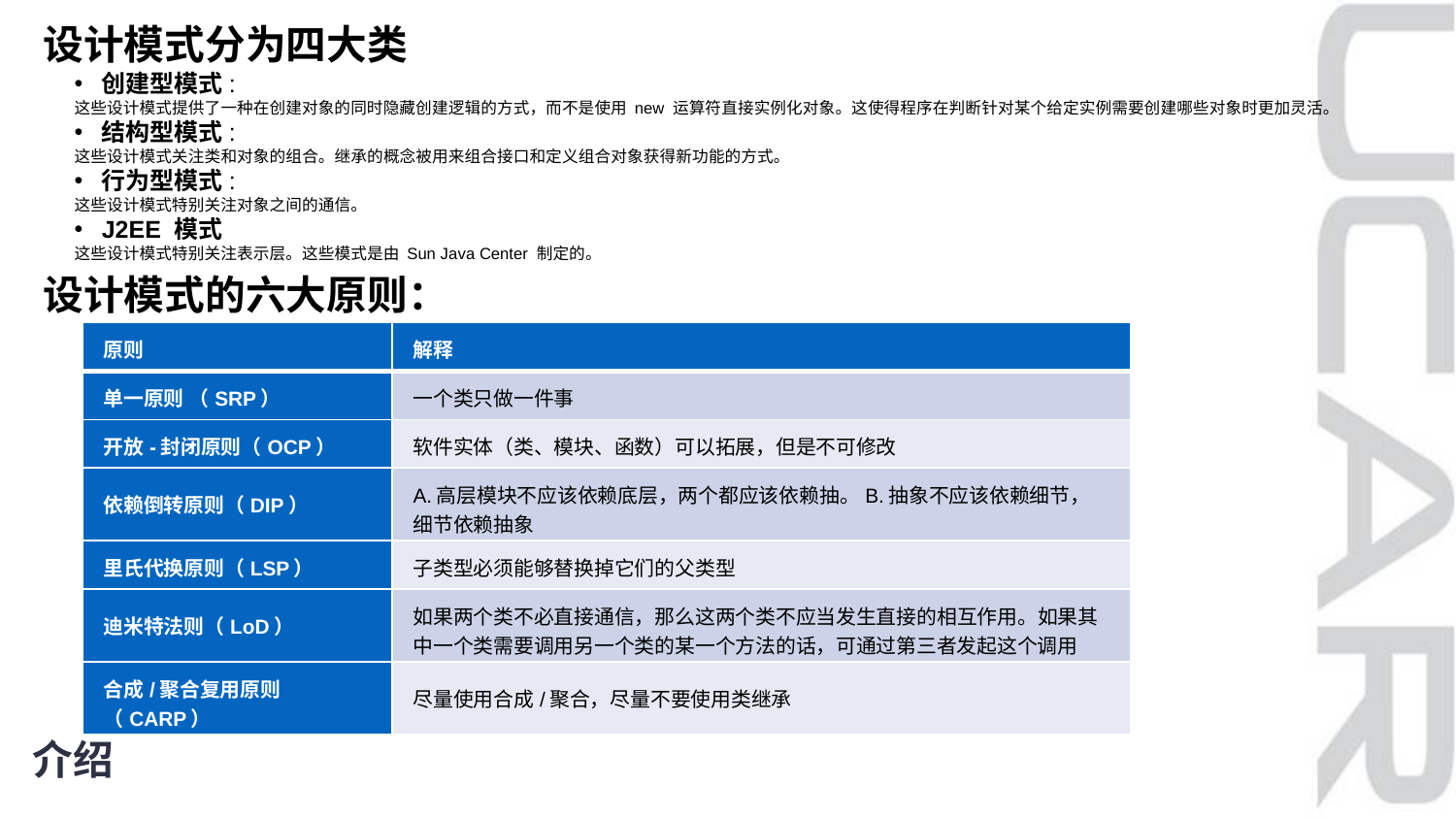

设计模式分为四大类
创建型模式:
这些设计模式提供了一种在创建对象的同时隐藏创建逻辑的方式，而不是使用 new 运算符直接实例化对象。这使得程序在判断针对某个给定实例需要创建哪些对象时更加灵活。
结构型模式:
这些设计模式关注类和对象的组合。继承的概念被用来组合接口和定义组合对象获得新功能的方式。
行为型模式:
这些设计模式特别关注对象之间的通信。
J2EE 模式
这些设计模式特别关注表示层。这些模式是由 Sun Java Center 制定的。
设计模式的六大原则：
| 原则 | 解释 |
| --- | --- |
| 单一原则 （SRP） | 一个类只做一件事 |
| 开放-封闭原则（OCP） | 软件实体（类、模块、函数）可以拓展，但是不可修改 |
| 依赖倒转原则（DIP） | A.高层模块不应该依赖底层，两个都应该依赖抽。B.抽象不应该依赖细节，细节依赖抽象 |
| 里氏代换原则（LSP） | 子类型必须能够替换掉它们的父类型 |
| 迪米特法则（LoD） | 如果两个类不必直接通信，那么这两个类不应当发生直接的相互作用。如果其中一个类需要调用另一个类的某一个方法的话，可通过第三者发起这个调用 |
| 合成/聚合复用原则（CARP） | 尽量使用合成/聚合，尽量不要使用类继承 |
介绍